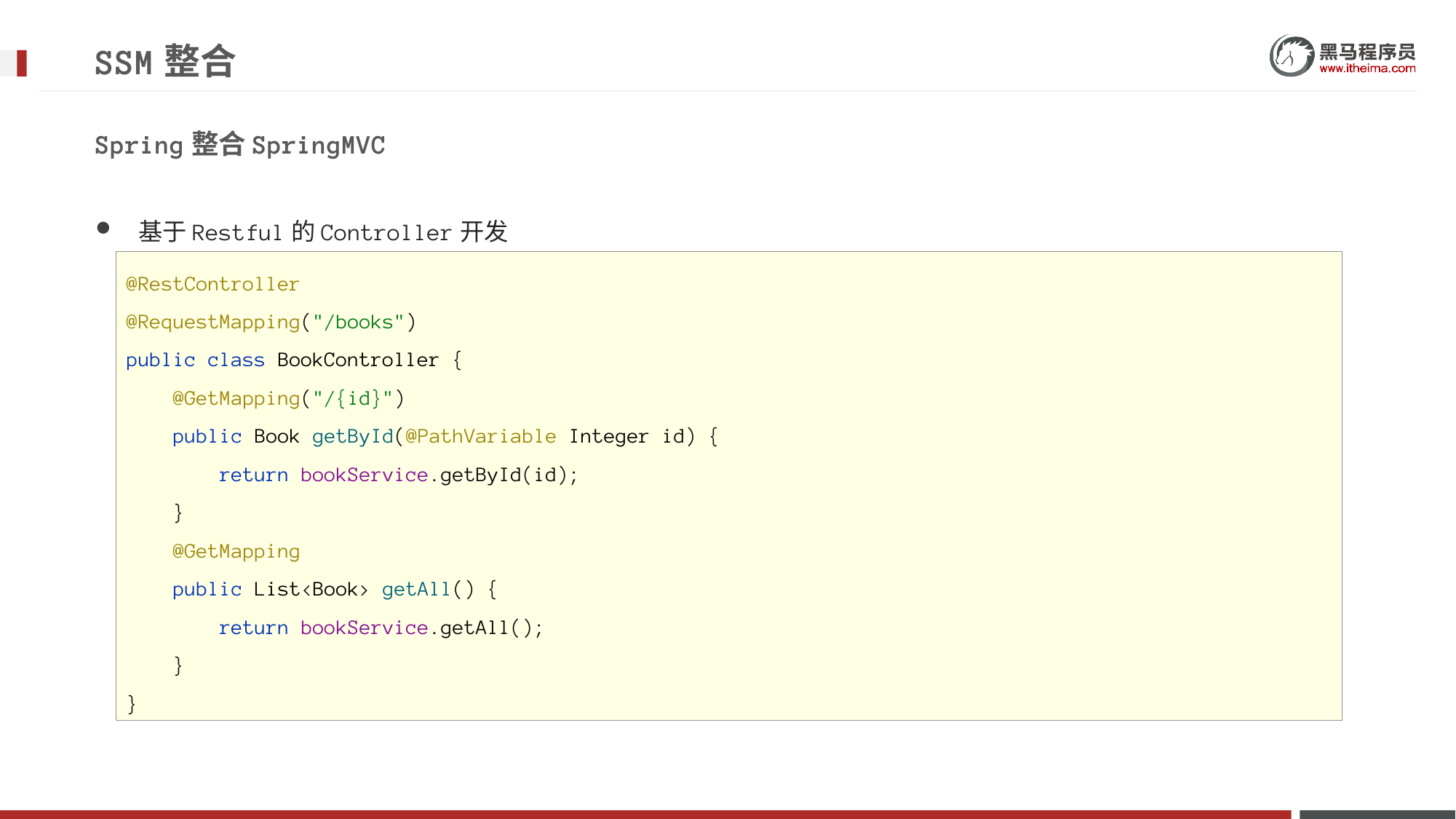

# SSM整合
Spring整合SpringMVC
基于Restful的Controller开发
@RestController
@RequestMapping("/books")
public class BookController {
    @GetMapping("/{id}")
    public Book getById(@PathVariable Integer id) {
        return bookService.getById(id);
    }
    @GetMapping
    public List<Book> getAll() {
        return bookService.getAll();
    }
}